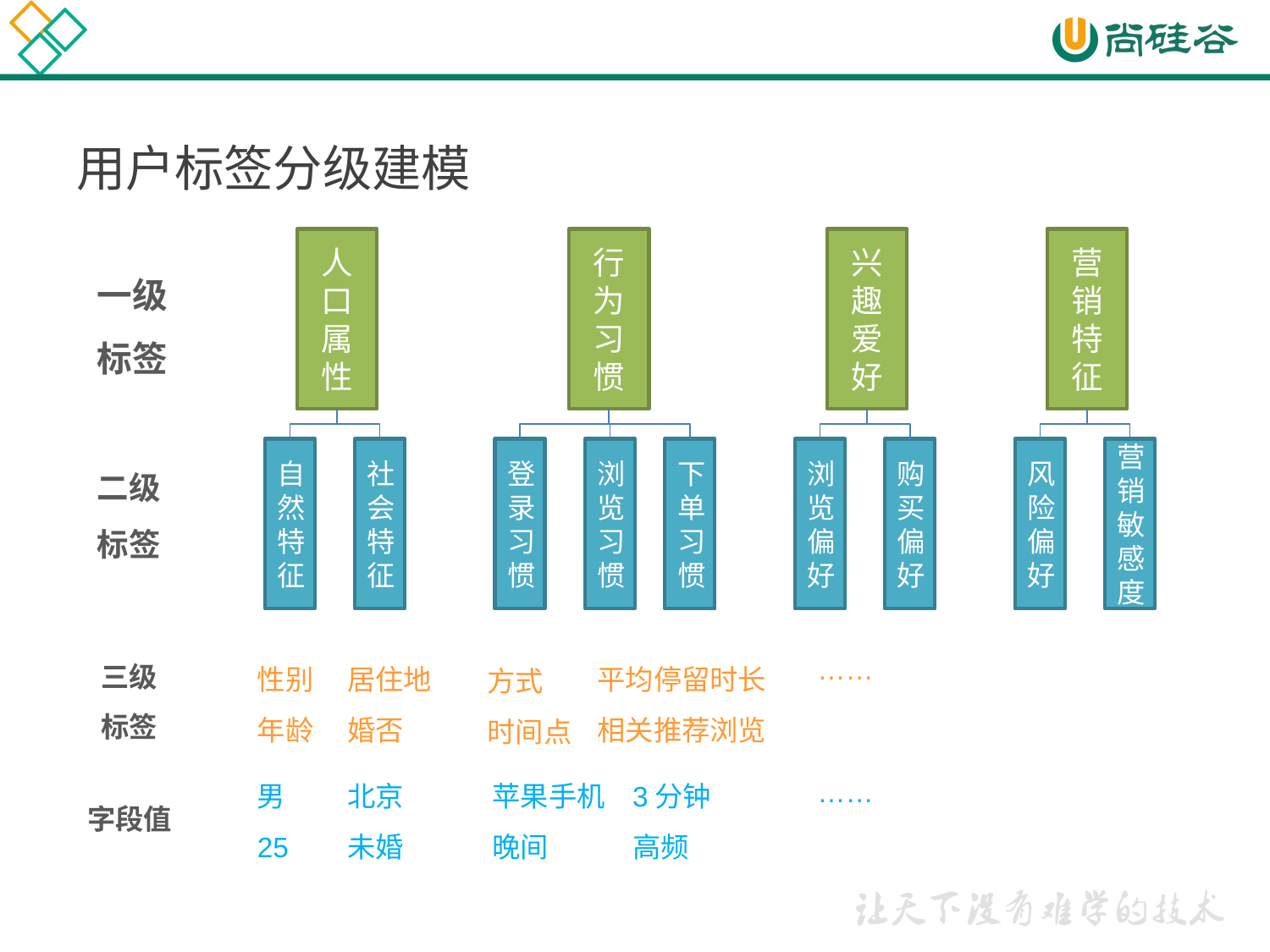

用户标签分级建模
人口属性
自然特征
社会特征
行为习惯
登录习惯
浏览习惯
下单习惯
兴趣爱好
浏览偏好
购买偏好
营销特征
风险偏好
营销敏感度
一级标签
二级标签
……
三级标签
性别
年龄
居住地
婚否
平均停留时长
相关推荐浏览
方式
时间点
……
男
25
北京
未婚
苹果手机
晚间
3分钟
高频
字段值